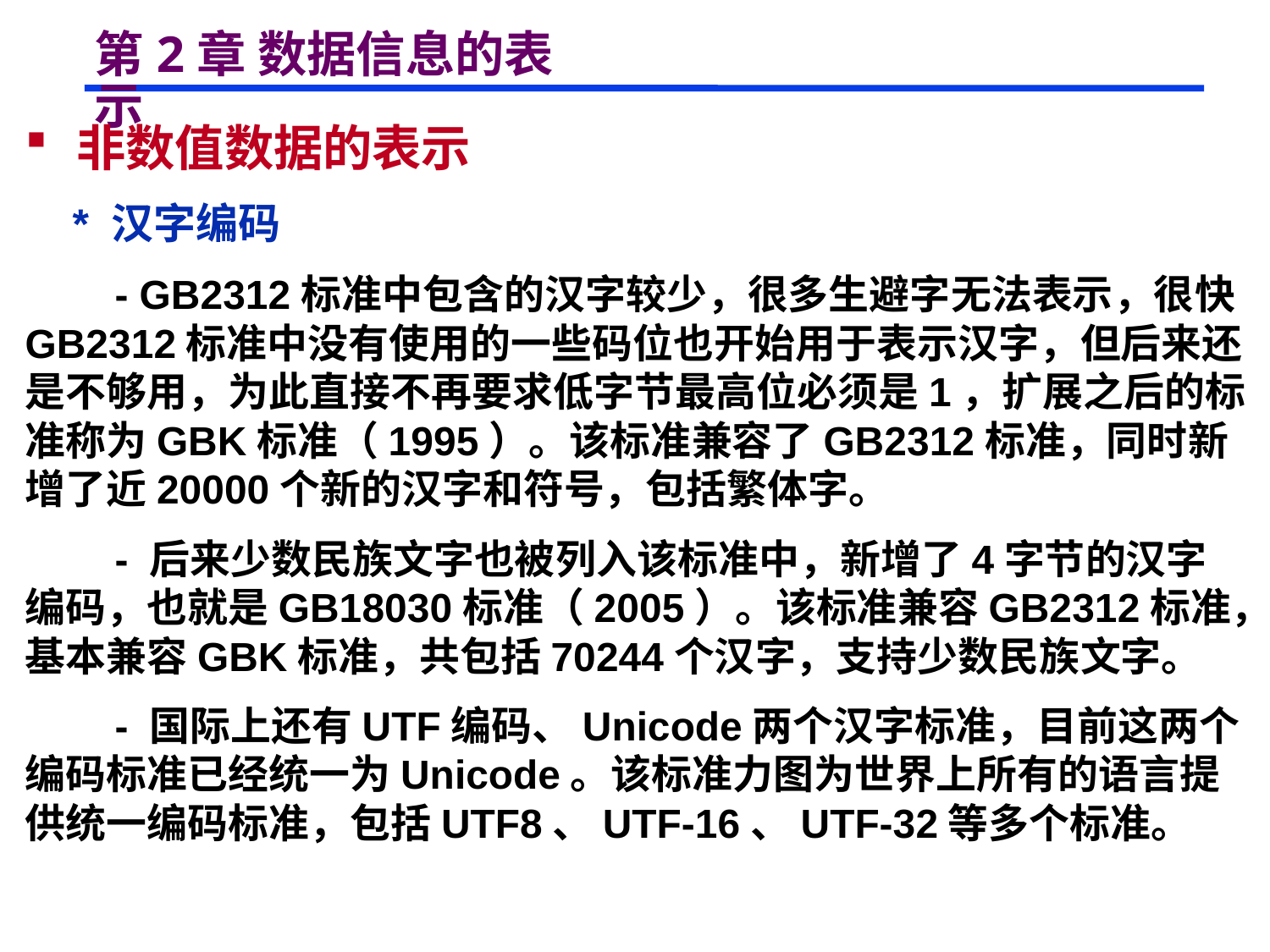

# 第2章 数据信息的表示
 非数值数据的表示
    * 汉字编码
        - GB2312标准中包含的汉字较少，很多生避字无法表示，很快GB2312标准中没有使用的一些码位也开始用于表示汉字，但后来还是不够用，为此直接不再要求低字节最高位必须是1，扩展之后的标准称为GBK标准（1995）。该标准兼容了GB2312标准，同时新增了近20000个新的汉字和符号，包括繁体字。
        - 后来少数民族文字也被列入该标准中，新增了4字节的汉字编码，也就是GB18030标准（2005）。该标准兼容GB2312标准，基本兼容GBK标准，共包括70244个汉字，支持少数民族文字。
        - 国际上还有UTF编码、Unicode两个汉字标准，目前这两个编码标准已经统一为Unicode。该标准力图为世界上所有的语言提供统一编码标准，包括UTF8、UTF-16、UTF-32等多个标准。